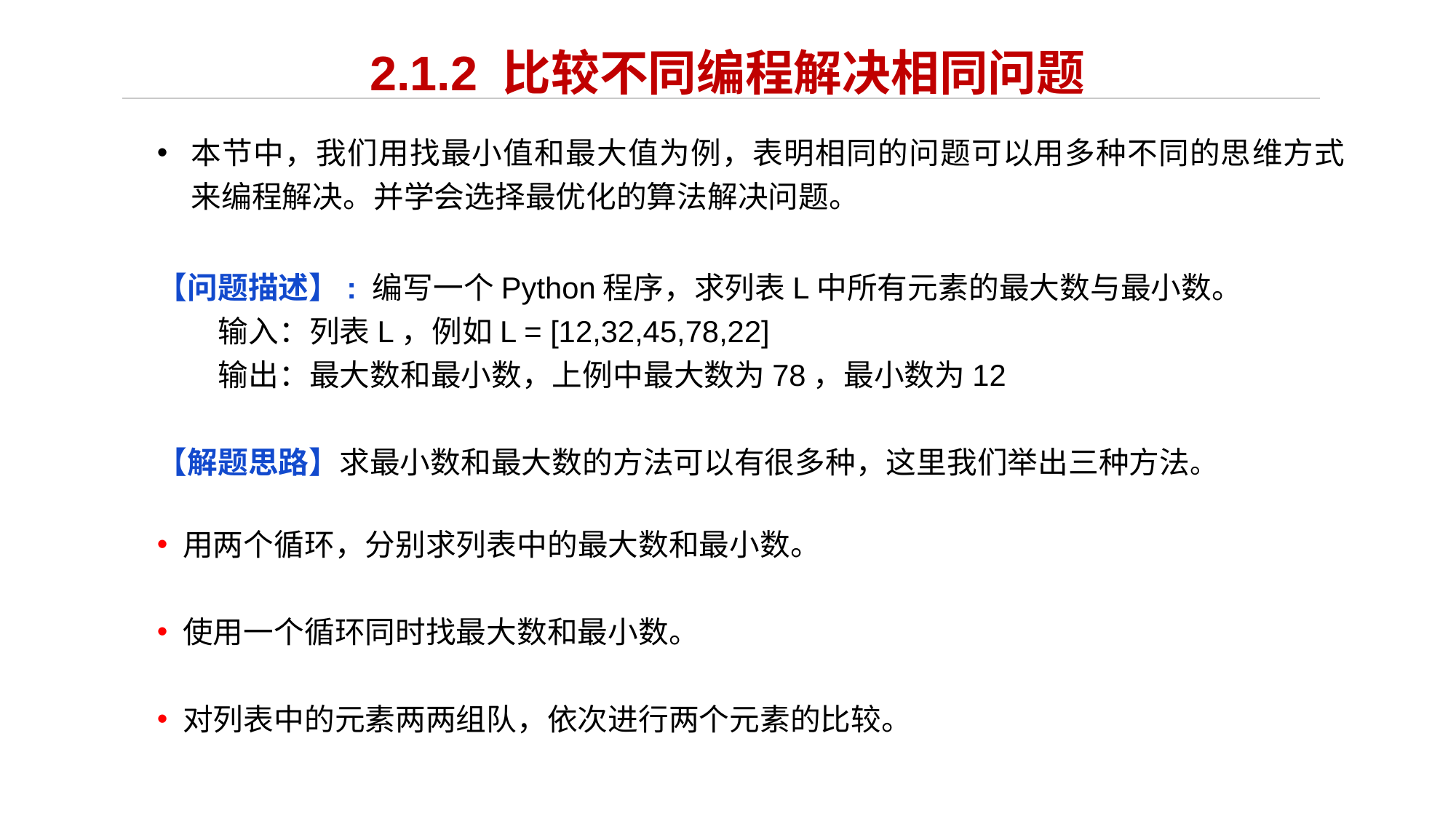

# 2.1.2 比较不同编程解决相同问题
本节中，我们用找最小值和最大值为例，表明相同的问题可以用多种不同的思维方式来编程解决。并学会选择最优化的算法解决问题。
【问题描述】: 编写一个Python程序，求列表L中所有元素的最大数与最小数。
        输入：列表L，例如L = [12,32,45,78,22]
        输出：最大数和最小数，上例中最大数为78，最小数为12

【解题思路】求最小数和最大数的方法可以有很多种，这里我们举出三种方法。

用两个循环，分别求列表中的最大数和最小数。

使用一个循环同时找最大数和最小数。

对列表中的元素两两组队，依次进行两个元素的比较。